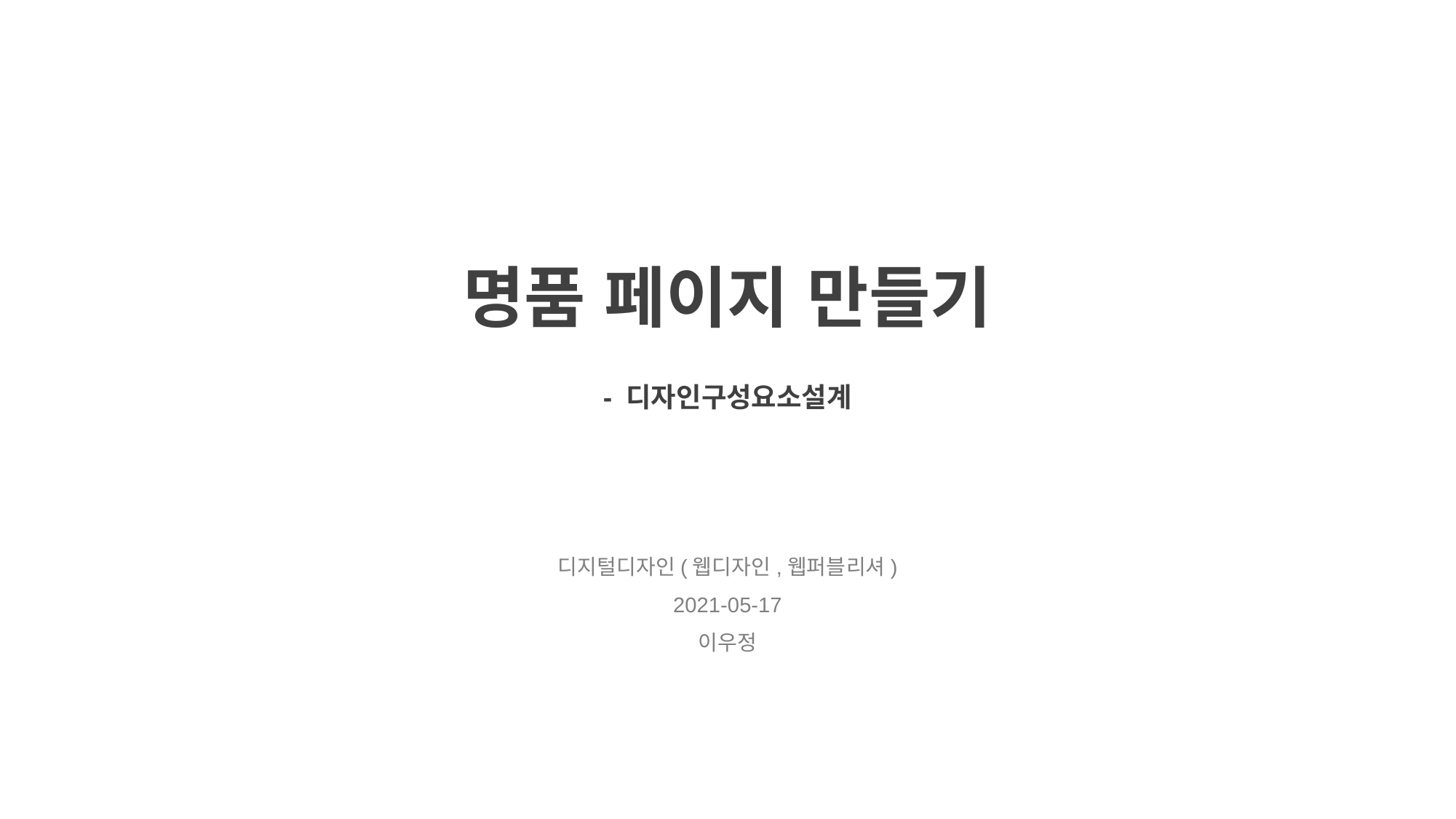

# 명품 페이지 만들기
- 디자인구성요소설계
디지털디자인(웹디자인,웹퍼블리셔)
2021-05-17
이우정